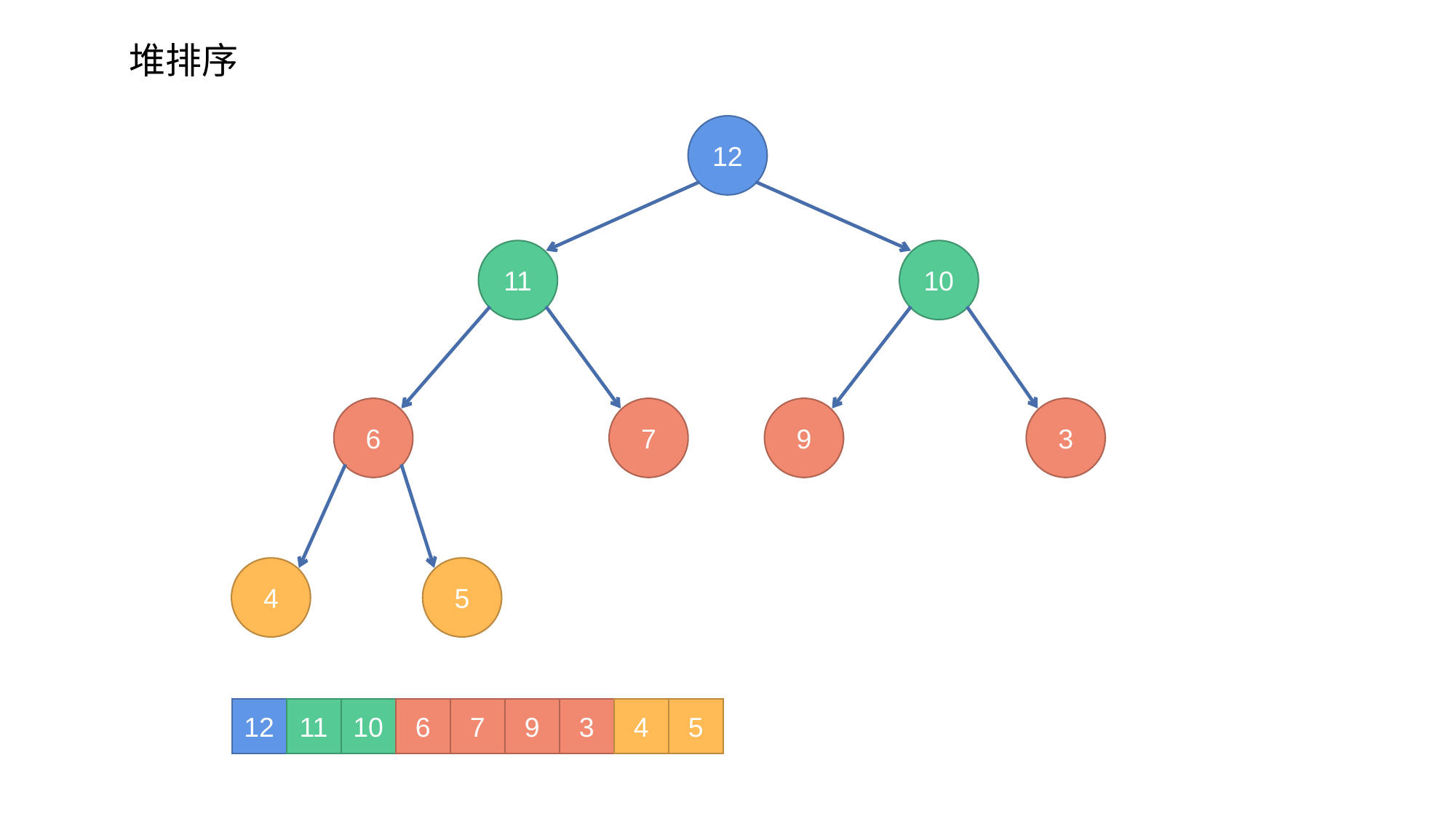

堆排序
12
11
10
6
7
9
3
4
5
12
11
10
6
7
9
3
4
5